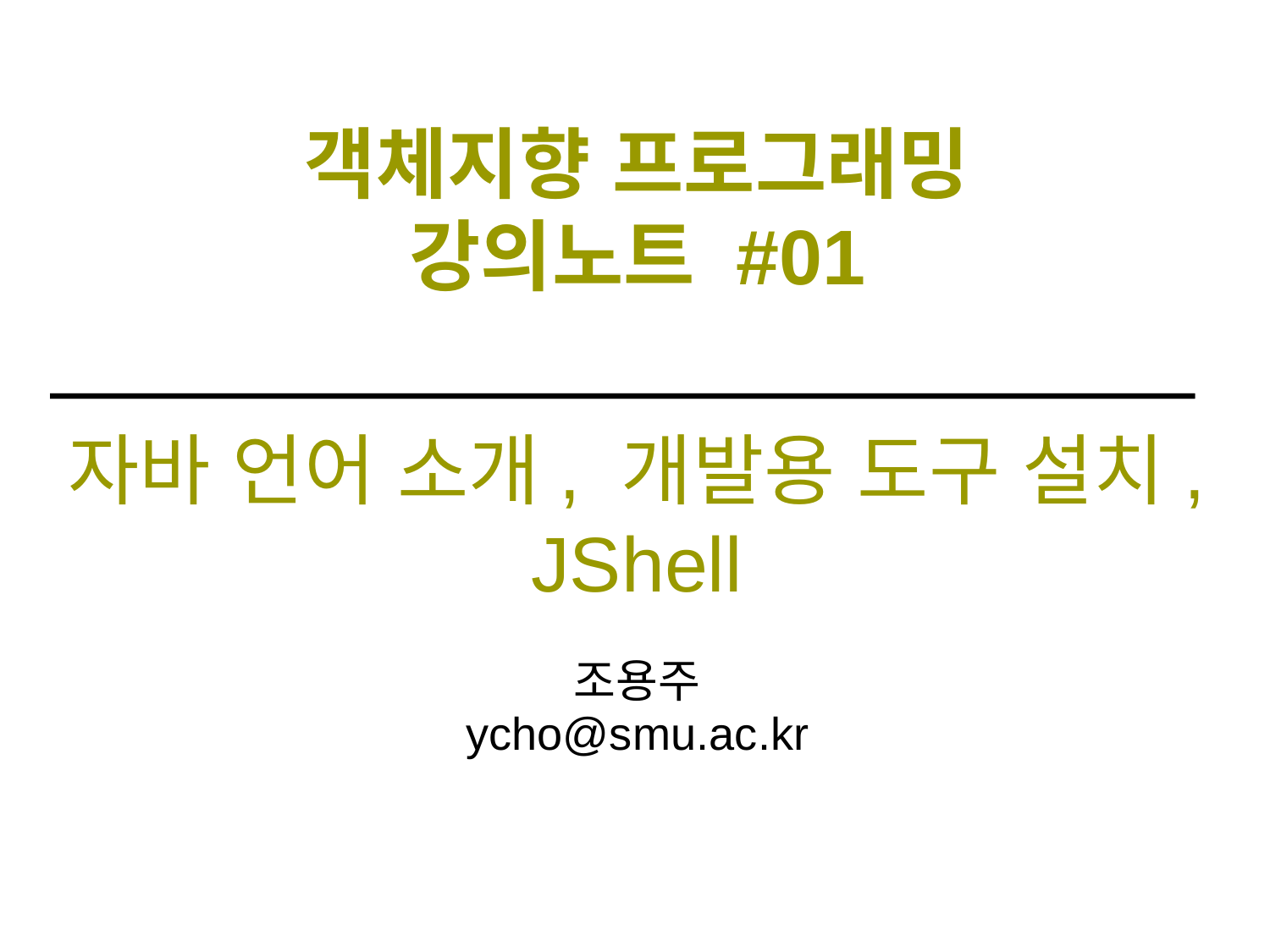

객체지향 프로그래밍
강의노트 #01

자바 언어 소개, 개발용 도구 설치, JShell
조용주
ycho@smu.ac.kr